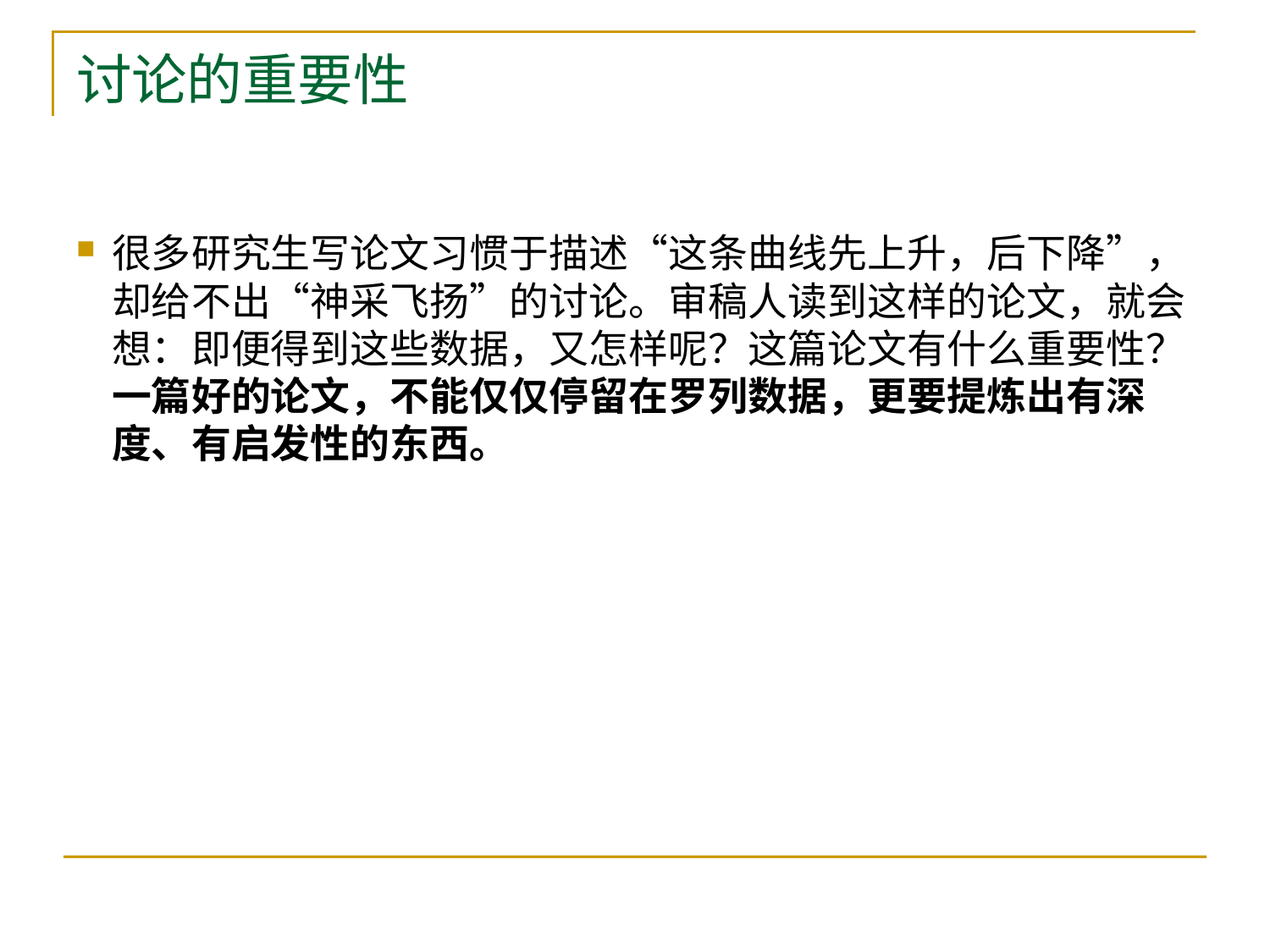

# 讨论的重要性
很多研究生写论文习惯于描述“这条曲线先上升，后下降”，却给不出“神采飞扬”的讨论。审稿人读到这样的论文，就会想：即便得到这些数据，又怎样呢？这篇论文有什么重要性？一篇好的论文，不能仅仅停留在罗列数据，更要提炼出有深度、有启发性的东西。